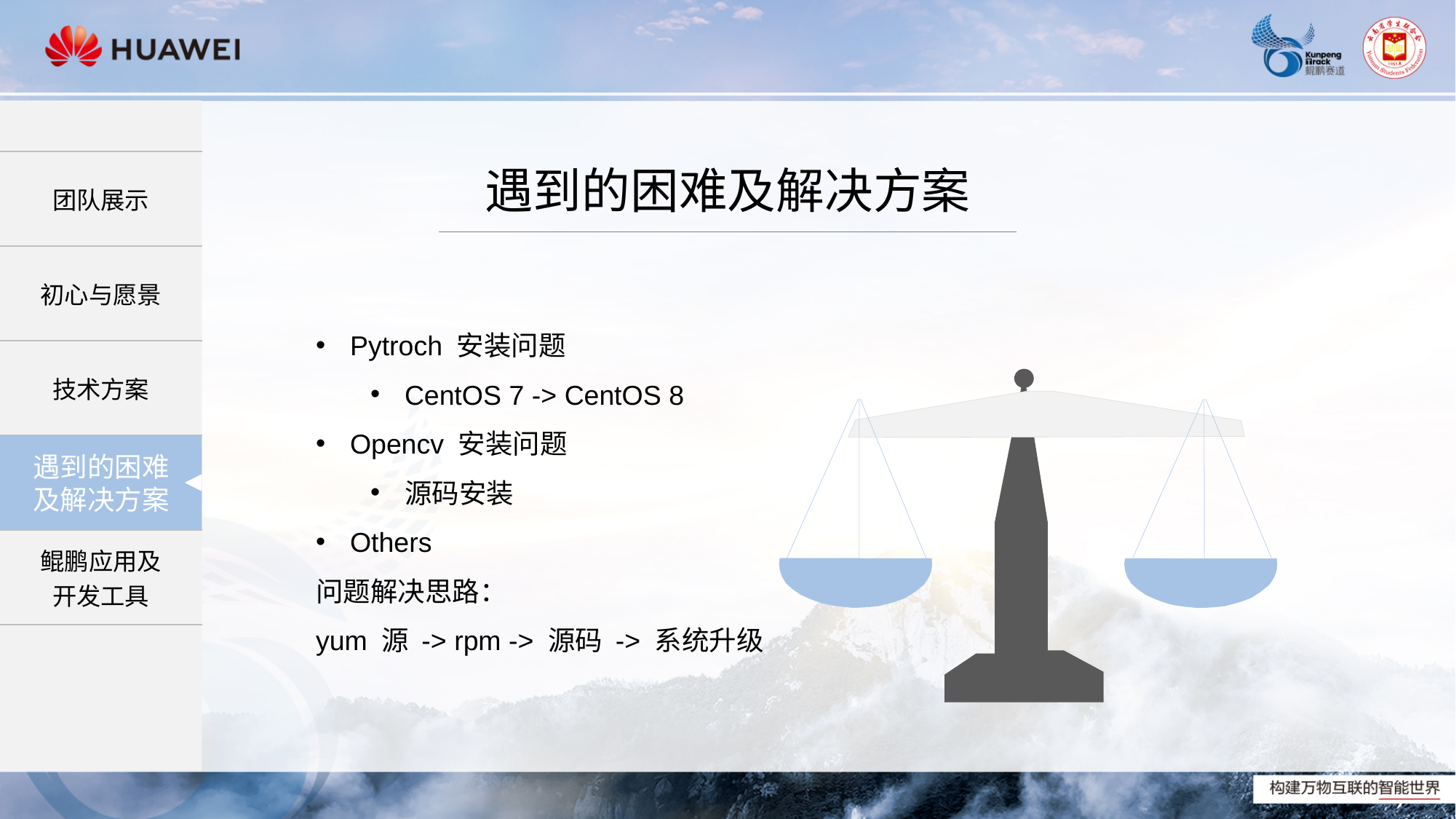

遇到的困难及解决方案
Pytroch 安装问题
CentOS 7 -> CentOS 8
Opencv 安装问题
源码安装
Others
问题解决思路：
yum 源 -> rpm -> 源码 -> 系统升级